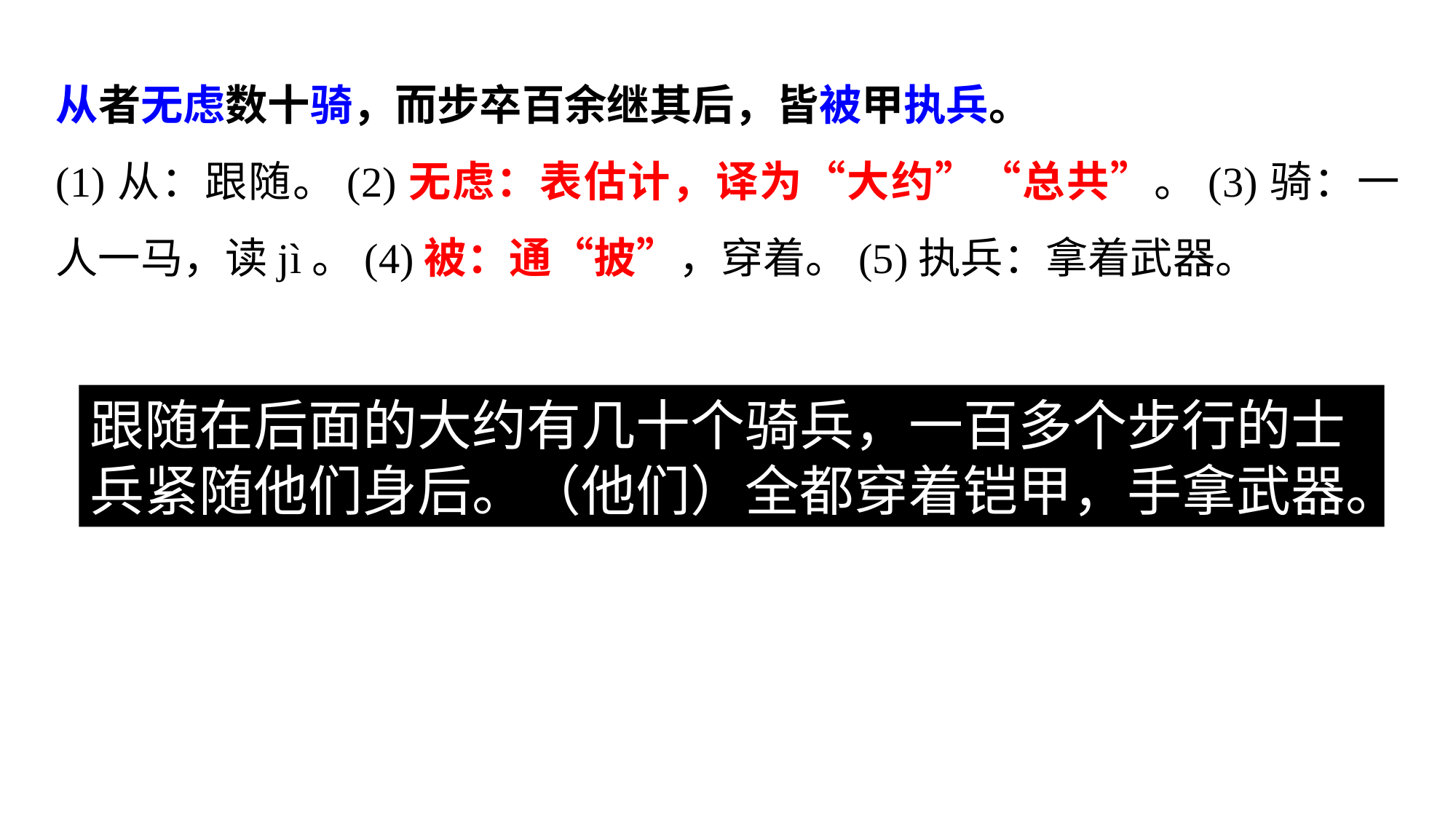

从者无虑数十骑，而步卒百余继其后，皆被甲执兵。
(1)从：跟随。(2)无虑：表估计，译为“大约”“总共”。(3)骑：一人一马，读jì。(4)被：通“披”，穿着。(5)执兵：拿着武器。
跟随在后面的大约有几十个骑兵，一百多个步行的士兵紧随他们身后。（他们）全都穿着铠甲，手拿武器。